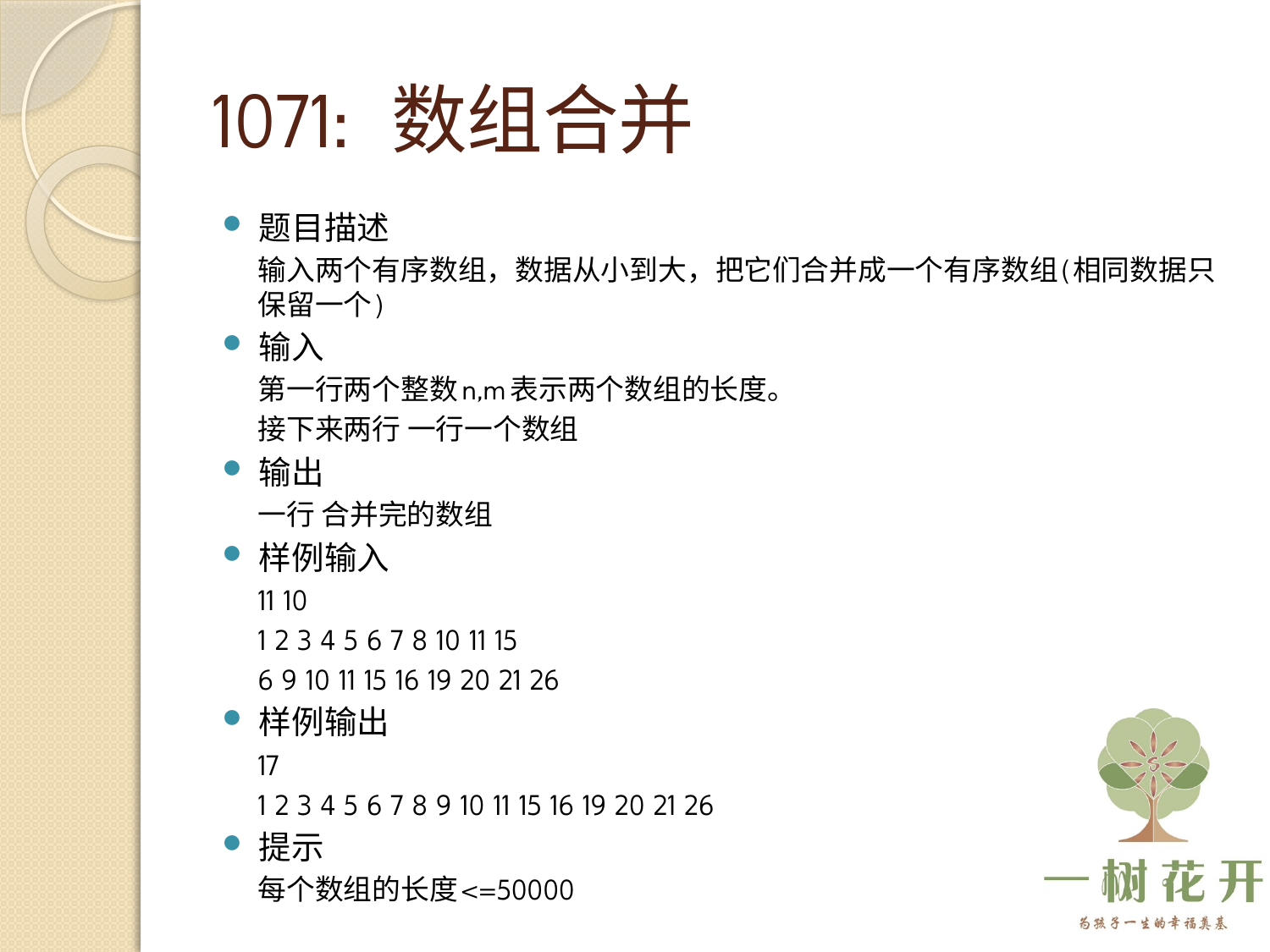

# 1071: 数组合并
题目描述
输入两个有序数组，数据从小到大，把它们合并成一个有序数组(相同数据只保留一个)
输入
第一行两个整数n,m表示两个数组的长度。
接下来两行 一行一个数组
输出
一行 合并完的数组
样例输入
11 10
1 2 3 4 5 6 7 8 10 11 15
6 9 10 11 15 16 19 20 21 26
样例输出
17
1 2 3 4 5 6 7 8 9 10 11 15 16 19 20 21 26
提示
每个数组的长度<=50000